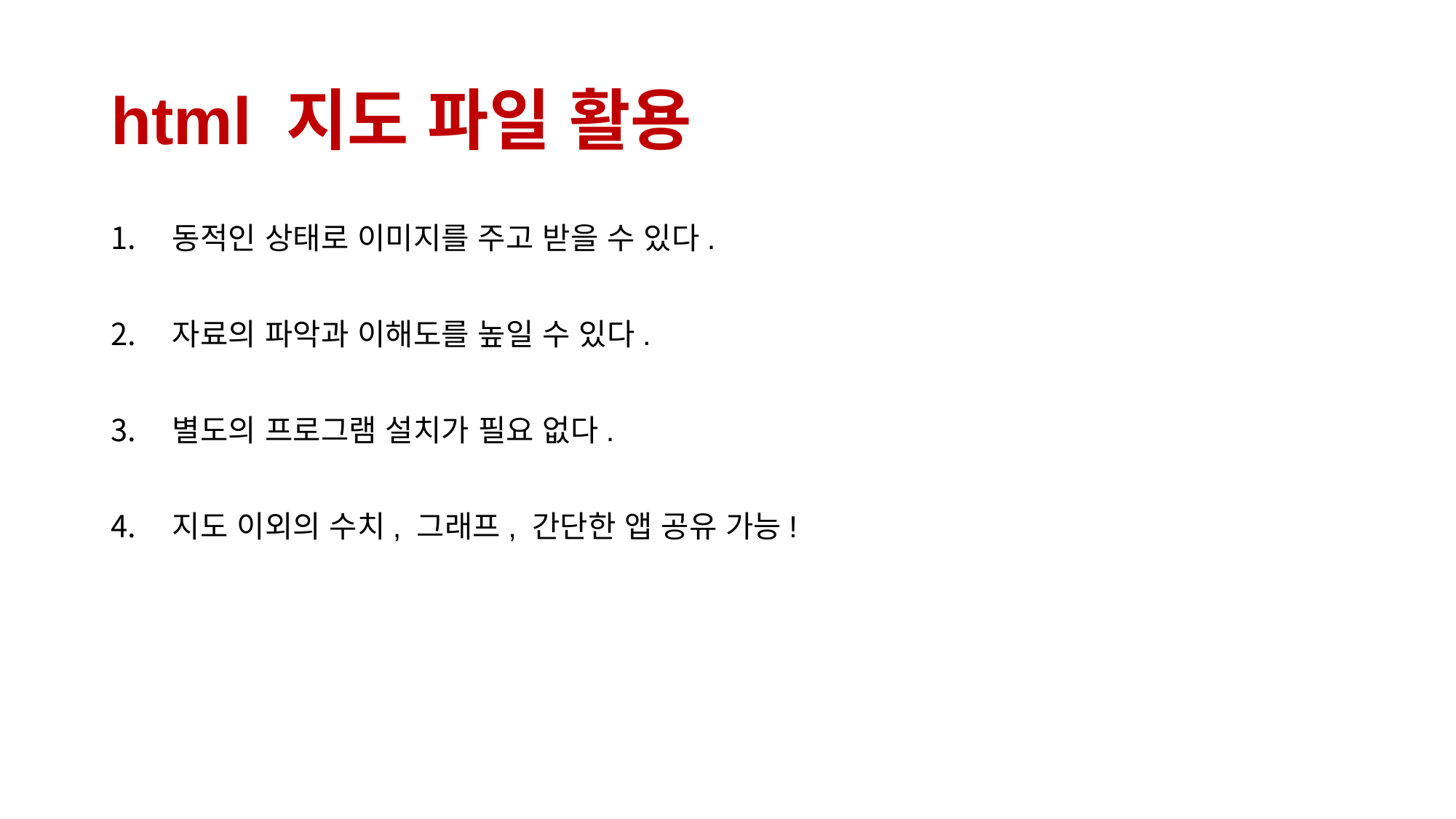

# html 지도 파일 활용
동적인 상태로 이미지를 주고 받을 수 있다.

자료의 파악과 이해도를 높일 수 있다.

별도의 프로그램 설치가 필요 없다.

지도 이외의 수치, 그래프, 간단한 앱 공유 가능!